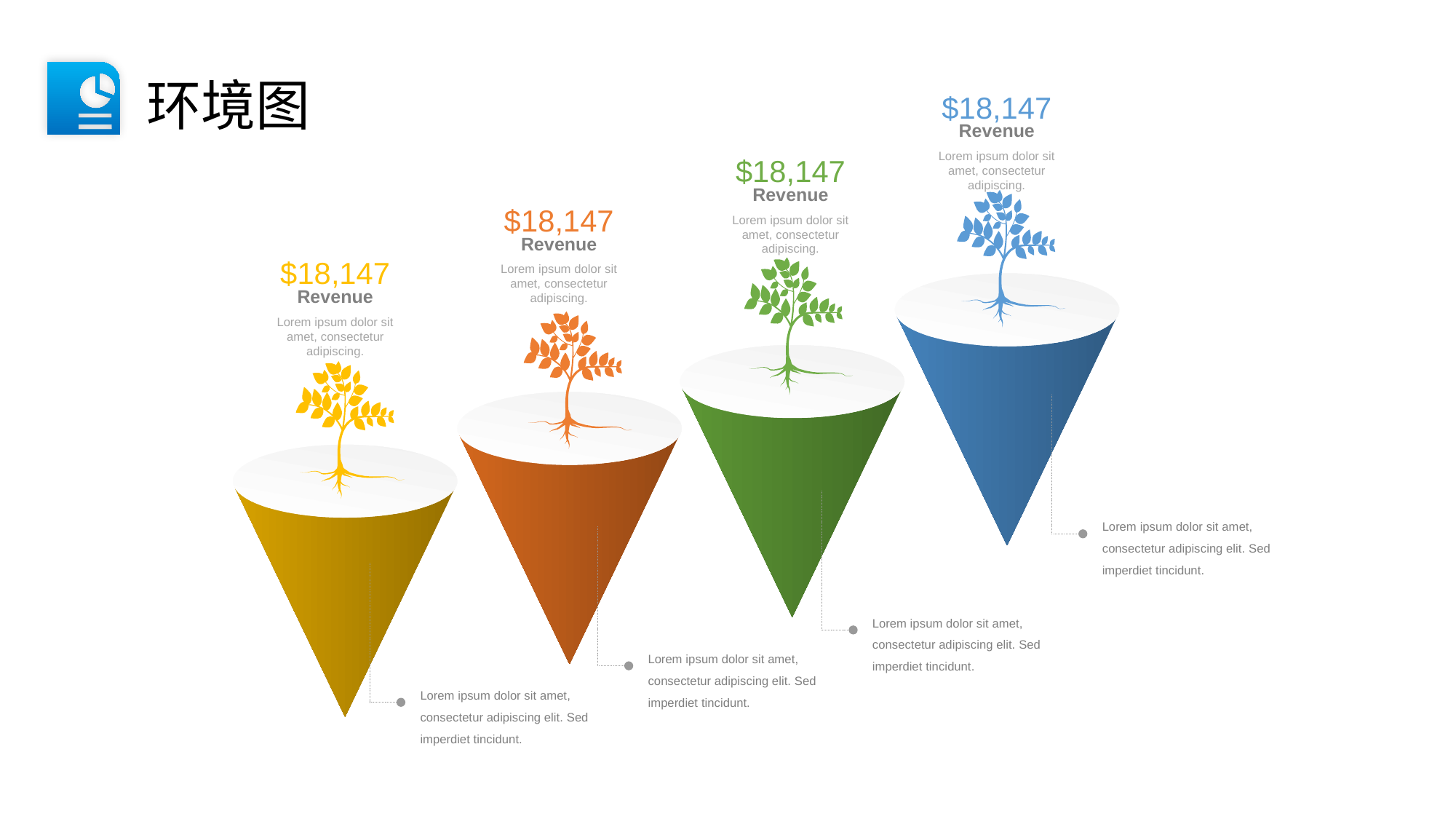

环境图
$18,147
Revenue
Lorem ipsum dolor sit amet, consectetur adipiscing.
$18,147
Revenue
Lorem ipsum dolor sit amet, consectetur adipiscing.

$18,147
Revenue
Lorem ipsum dolor sit amet, consectetur adipiscing.
$18,147
Revenue
Lorem ipsum dolor sit amet, consectetur adipiscing.

Lorem ipsum dolor sit amet, consectetur adipiscing elit. Sed imperdiet tincidunt.

Lorem ipsum dolor sit amet, consectetur adipiscing elit. Sed imperdiet tincidunt.
Lorem ipsum dolor sit amet, consectetur adipiscing elit. Sed imperdiet tincidunt.
Lorem ipsum dolor sit amet, consectetur adipiscing elit. Sed imperdiet tincidunt.